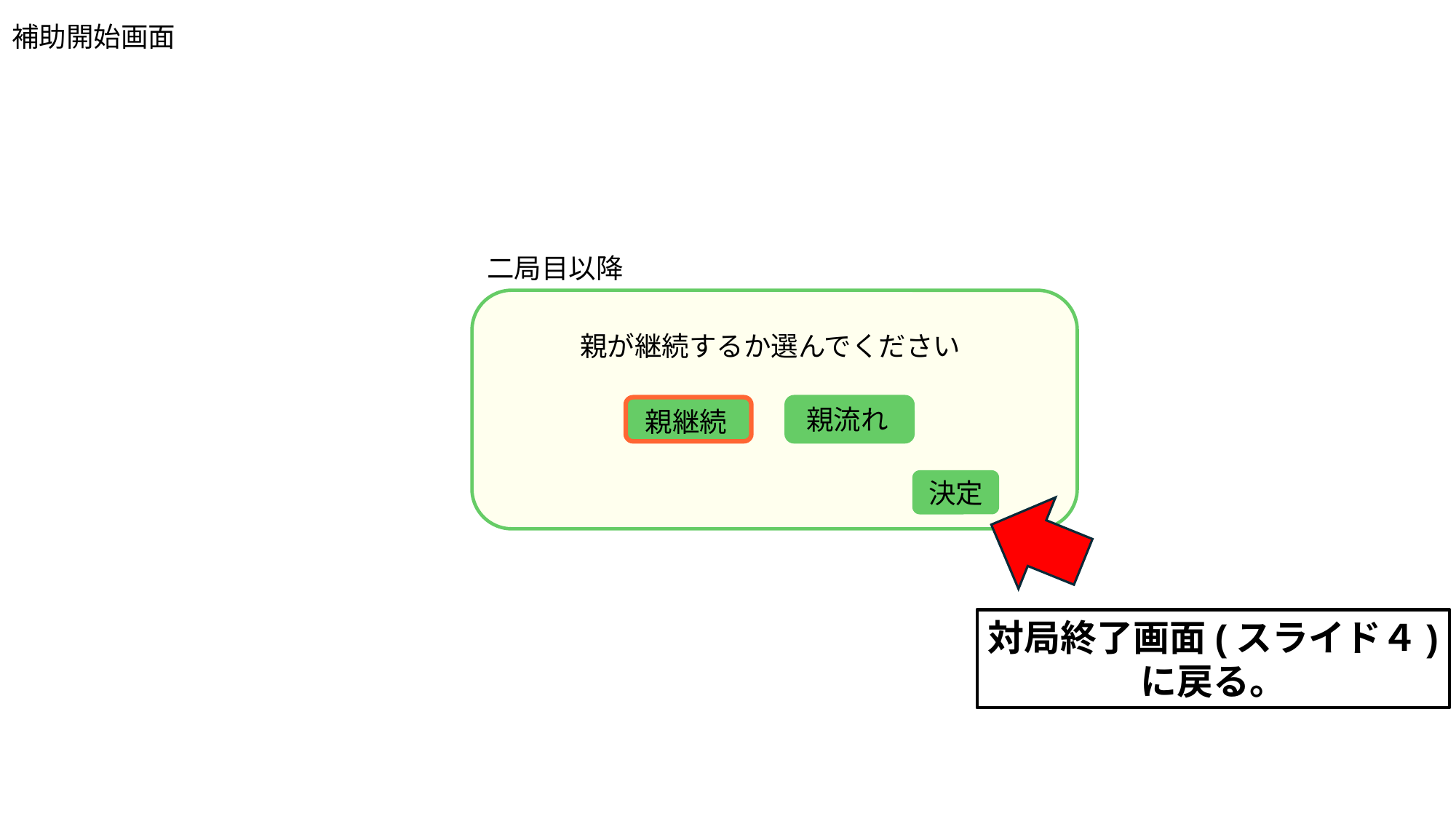

補助開始画面
二局目以降

親が継続するか選んでください

親継続

親流れ
決定

対局終了画面(スライド４)
に戻る。